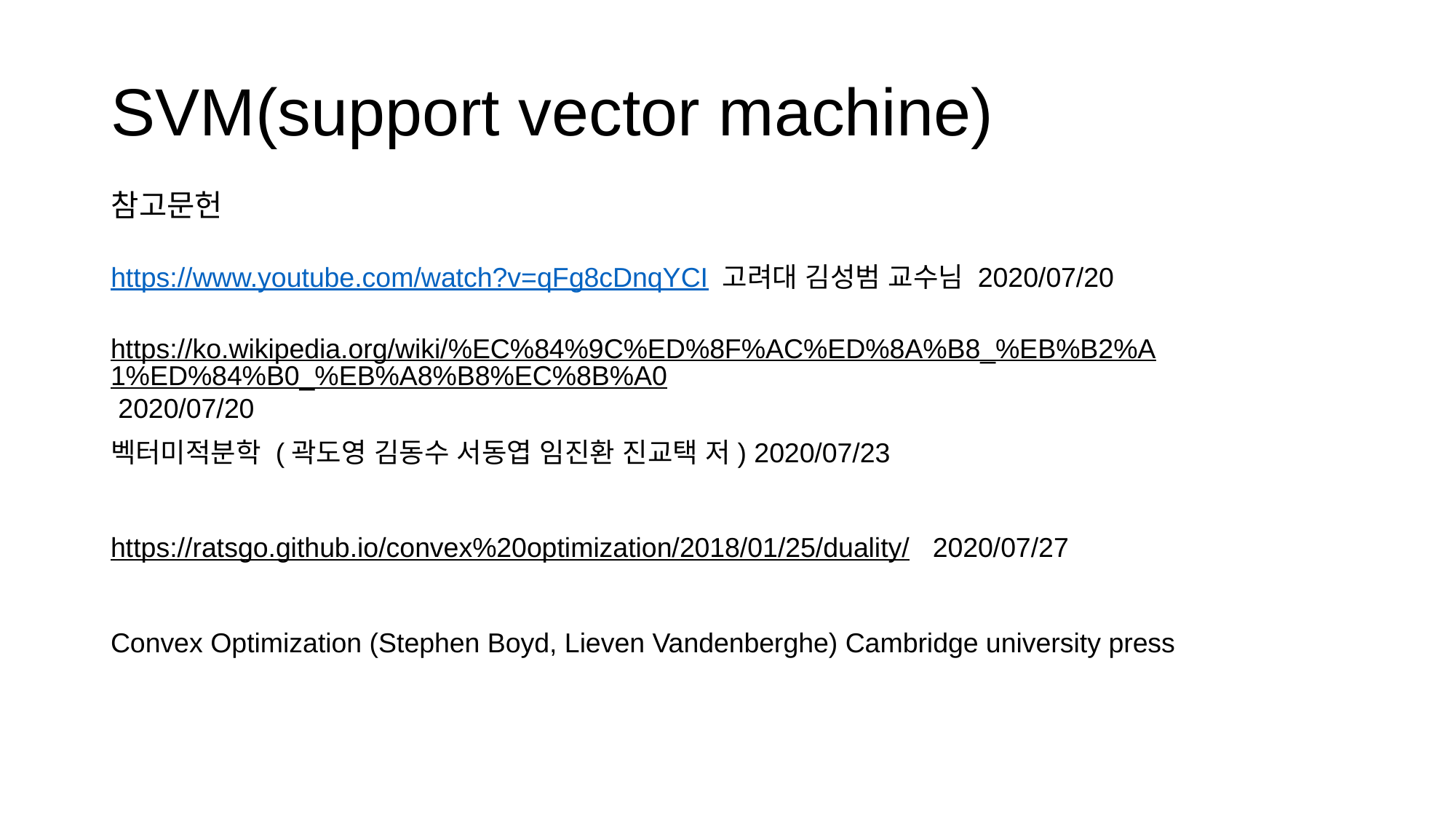

# SVM(support vector machine)
참고문헌
https://www.youtube.com/watch?v=qFg8cDnqYCI 고려대 김성범 교수님 2020/07/20
https://ko.wikipedia.org/wiki/%EC%84%9C%ED%8F%AC%ED%8A%B8_%EB%B2%A1%ED%84%B0_%EB%A8%B8%EC%8B%A0 2020/07/20
벡터미적분학 (곽도영 김동수 서동엽 임진환 진교택 저) 2020/07/23
https://ratsgo.github.io/convex%20optimization/2018/01/25/duality/   2020/07/27
Convex Optimization (Stephen Boyd, Lieven Vandenberghe) Cambridge university press